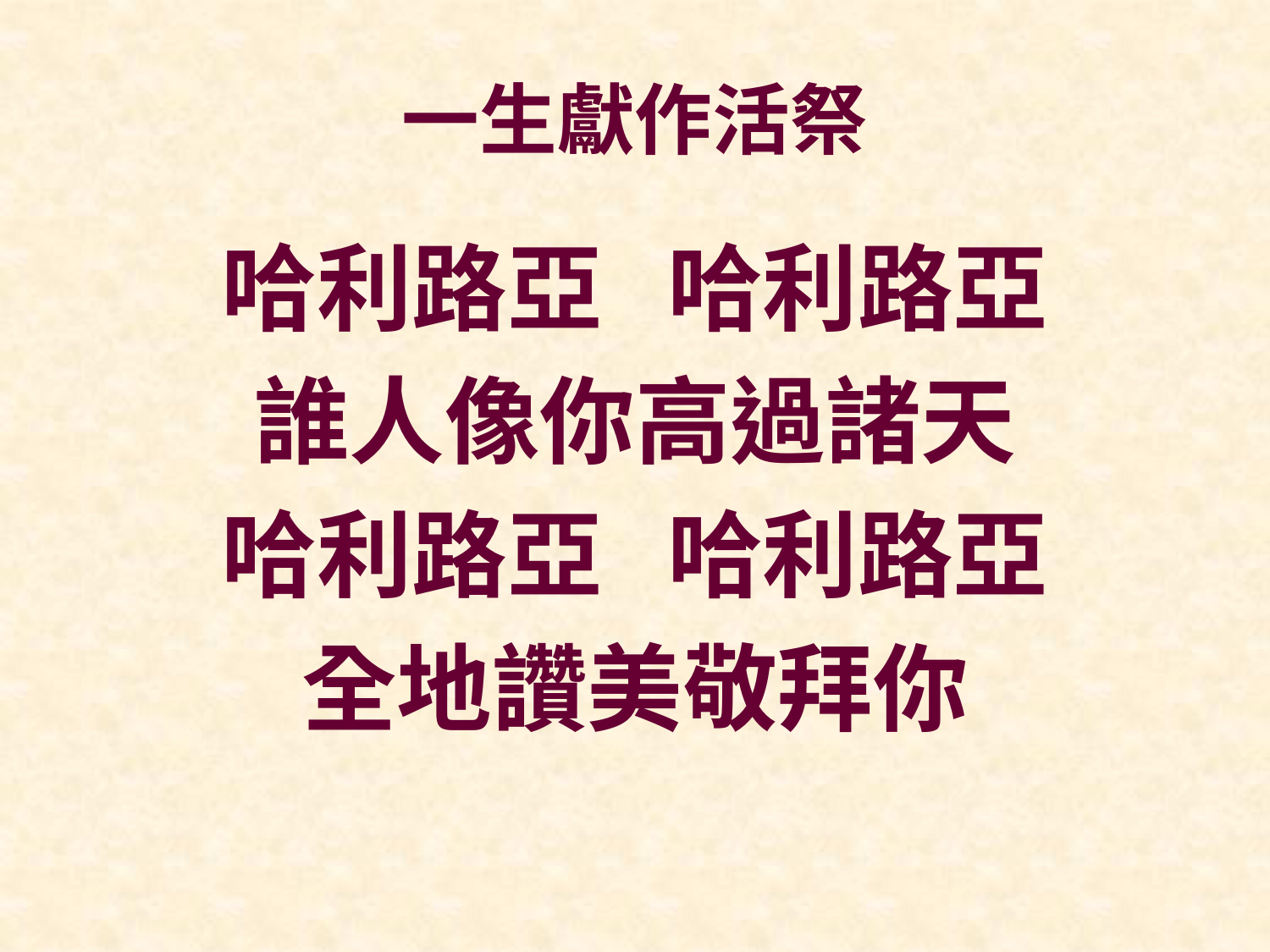

# 一生獻作活祭
哈利路亞   哈利路亞
誰人像你高過諸天
哈利路亞   哈利路亞
全地讚美敬拜你